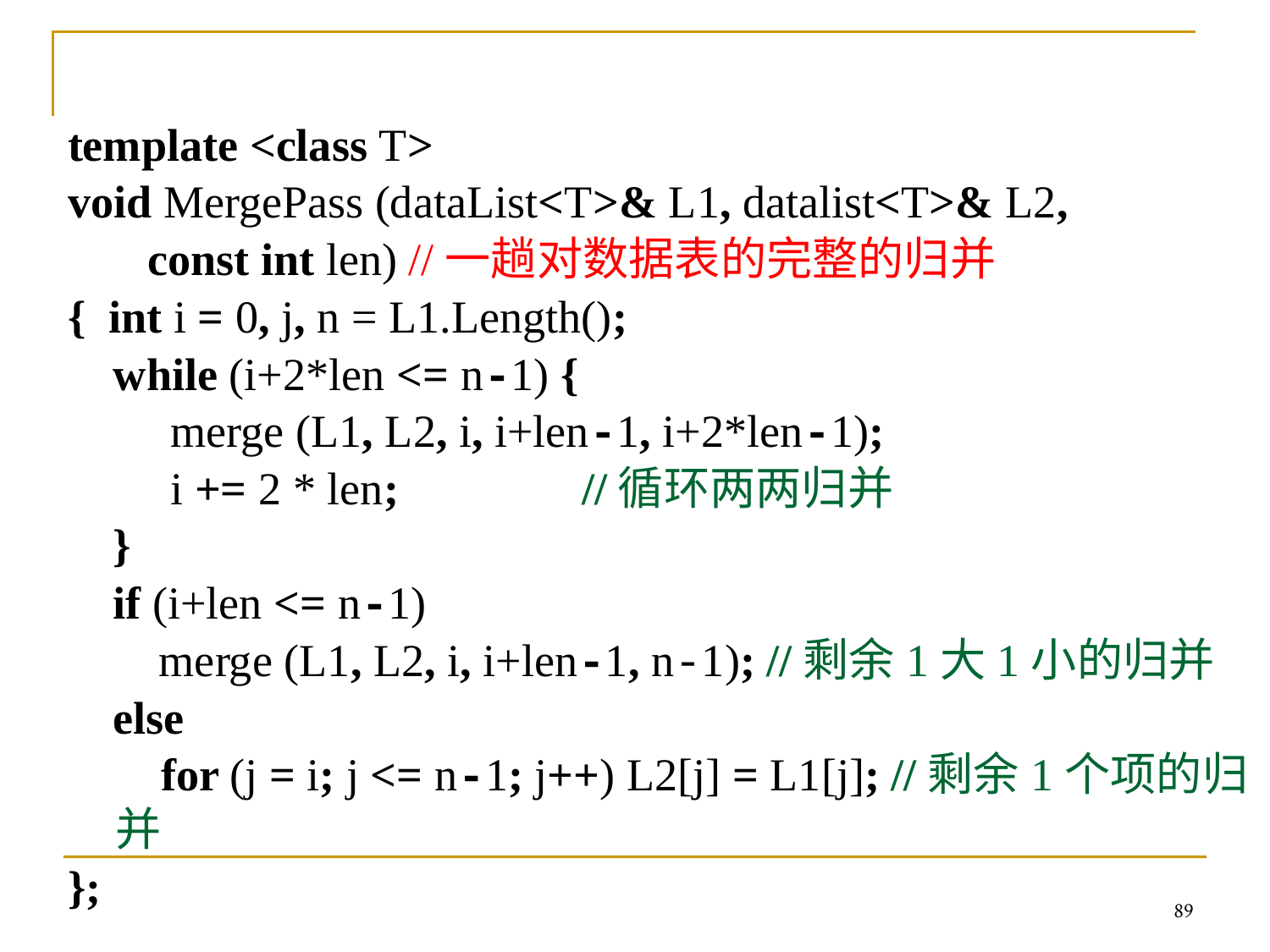

template <class T>
void MergePass (dataList<T>& L1, datalist<T>& L2,
       const int len) //一趟对数据表的完整的归并
{  int i = 0, j, n = L1.Length();
    while (i+2*len <= n-1) {
         merge (L1, L2, i, i+len-1, i+2*len-1);
         i += 2 * len;                //循环两两归并
    }
    if (i+len <= n-1)
        merge (L1, L2, i, i+len-1, n-1); //剩余1大1小的归并
    else
	    for (j = i; j <= n-1; j++) L2[j] = L1[j]; //剩余1个项的归并
};
89